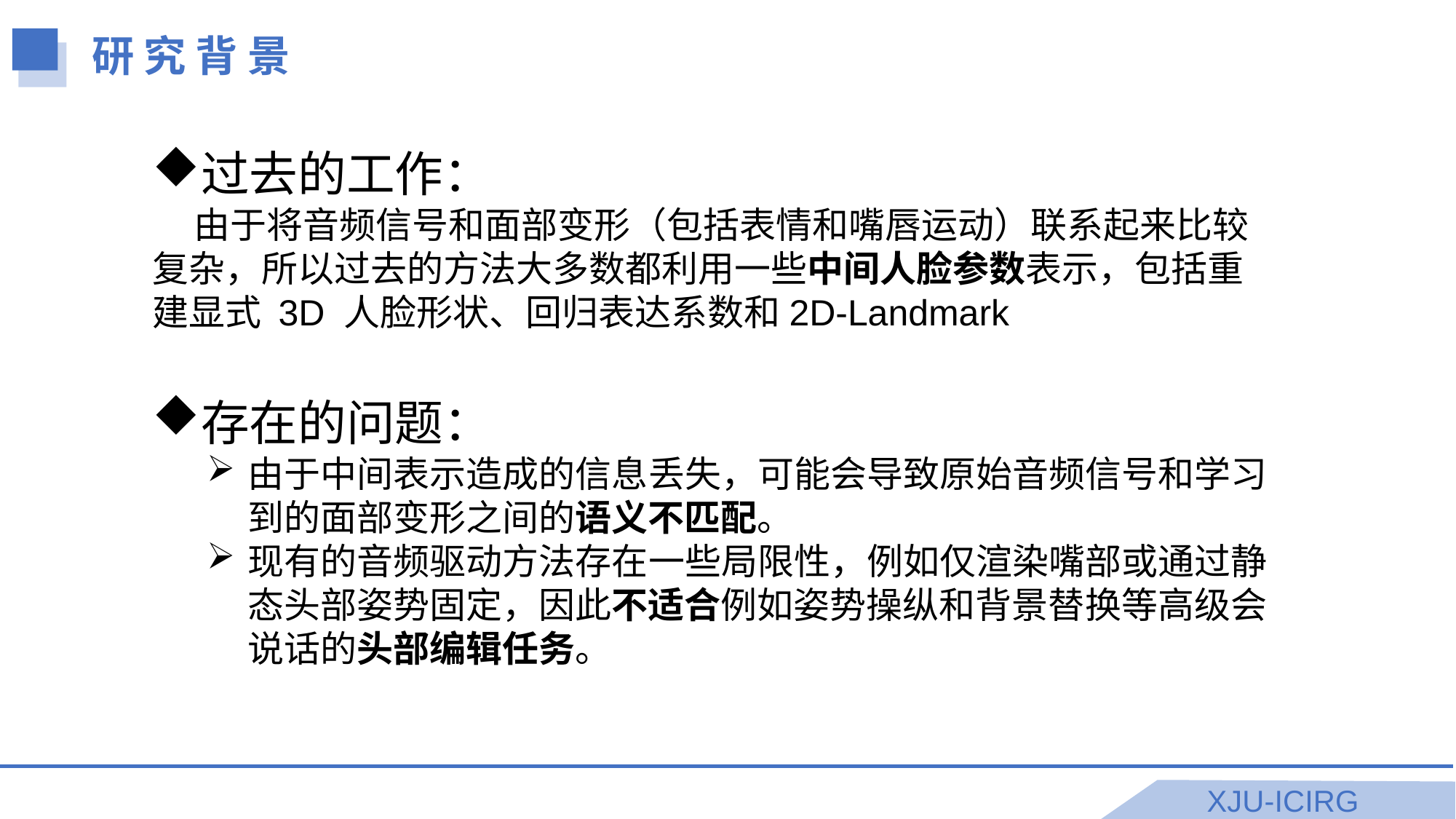

研 究 背 景

过去的工作：
    由于将音频信号和面部变形（包括表情和嘴唇运动）联系起来比较复杂，所以过去的方法大多数都利用一些中间人脸参数表示，包括重建显式 3D 人脸形状、回归表达系数和2D-Landmark

存在的问题：
由于中间表示造成的信息丢失，可能会导致原始音频信号和学习到的面部变形之间的语义不匹配。
现有的音频驱动方法存在一些局限性，例如仅渲染嘴部或通过静态头部姿势固定，因此不适合例如姿势操纵和背景替换等高级会说话的头部编辑任务。

XJU-ICIRG